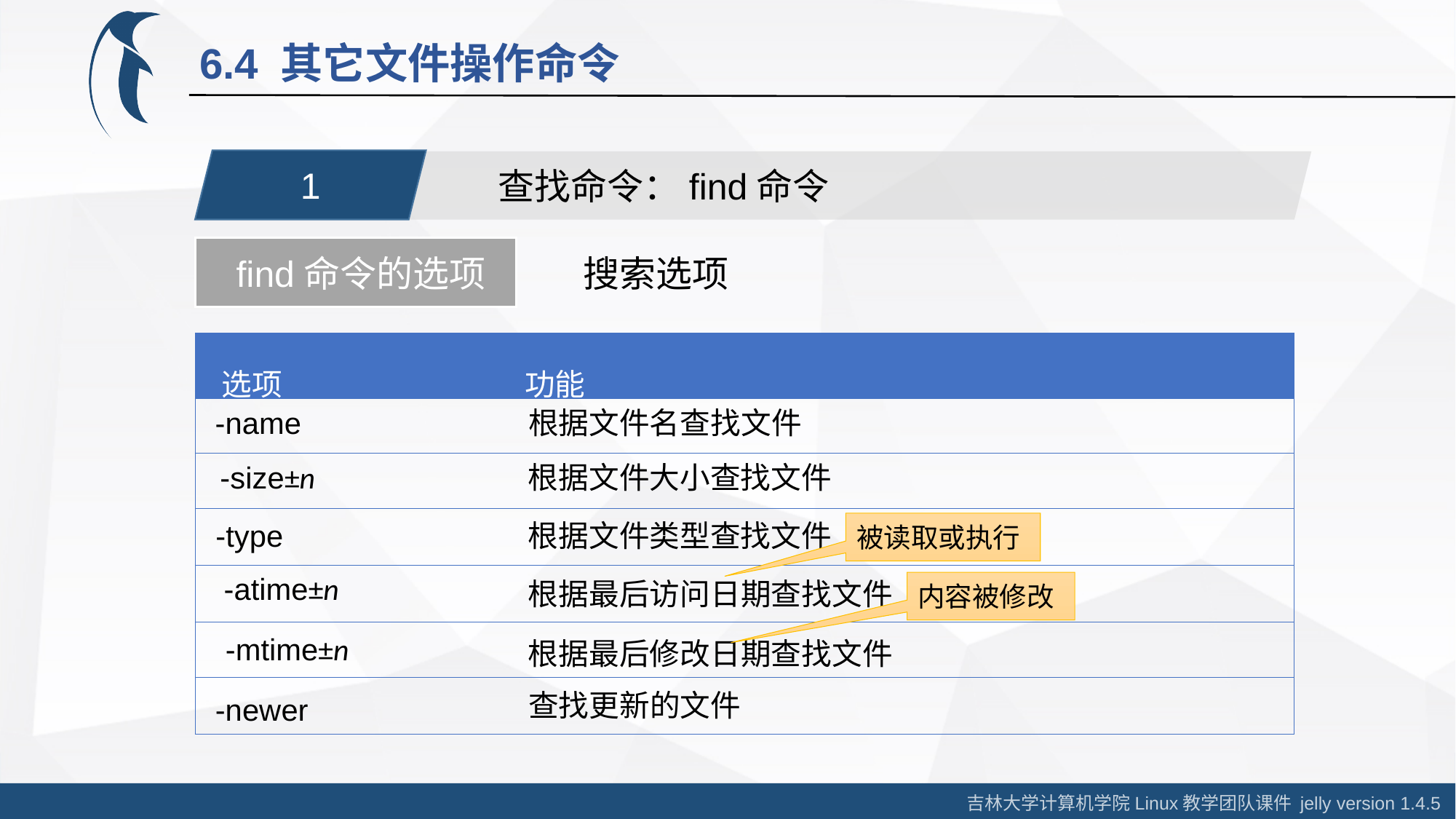

6.4 其它文件操作命令
1
查找命令：find命令
 find命令的选项
搜索选项
| 选项 | 功能 |
| --- | --- |
|  |  |
|  |  |
|  |  |
|  |  |
|  |  |
|  |  |
-name
根据文件名查找文件
-size±n
根据文件大小查找文件
-type
根据文件类型查找文件
被读取或执行
-atime±n
根据最后访问日期查找文件
内容被修改
-mtime±n
根据最后修改日期查找文件
查找更新的文件
-newer